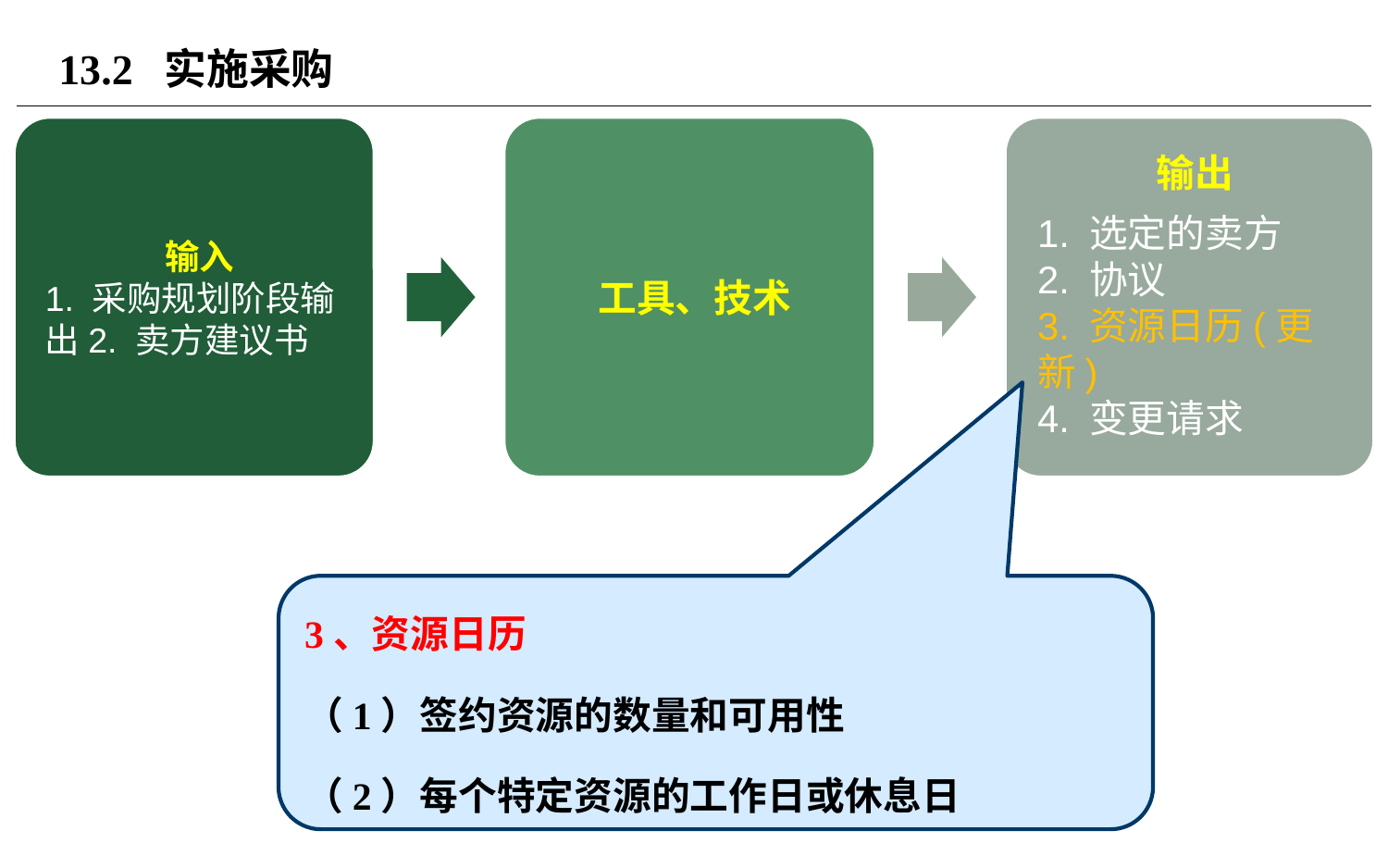

# 13.2  实施采购
输入
1. 采购规划阶段输出2. 卖方建议书

工具、技术

输出
1. 选定的卖方
2. 协议
3. 资源日历(更新)
4. 变更请求

3、资源日历
（1）签约资源的数量和可用性
（2）每个特定资源的工作日或休息日